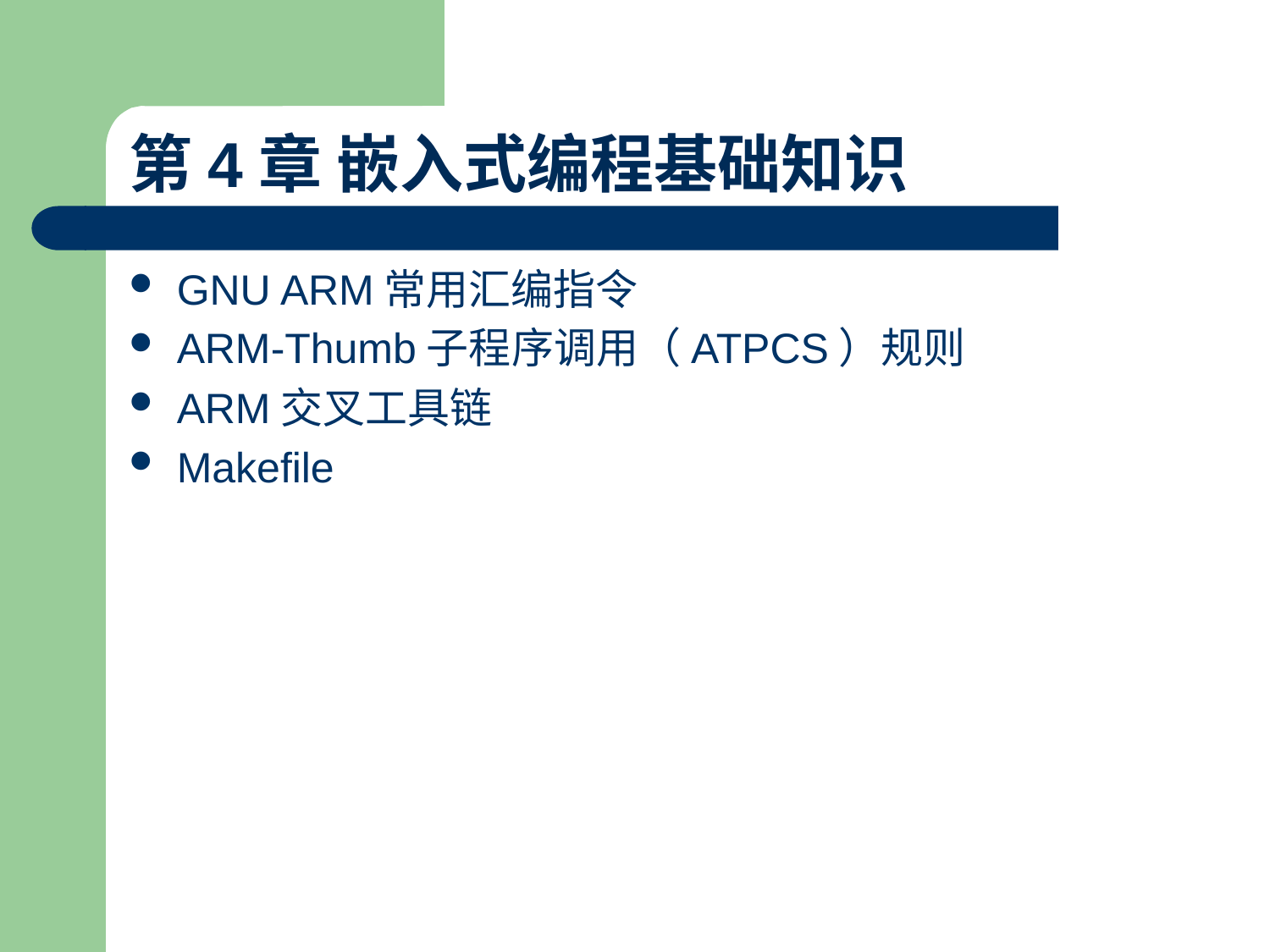

# 第4章 嵌入式编程基础知识
GNU ARM常用汇编指令
ARM-Thumb子程序调用（ATPCS）规则
ARM交叉工具链
Makefile